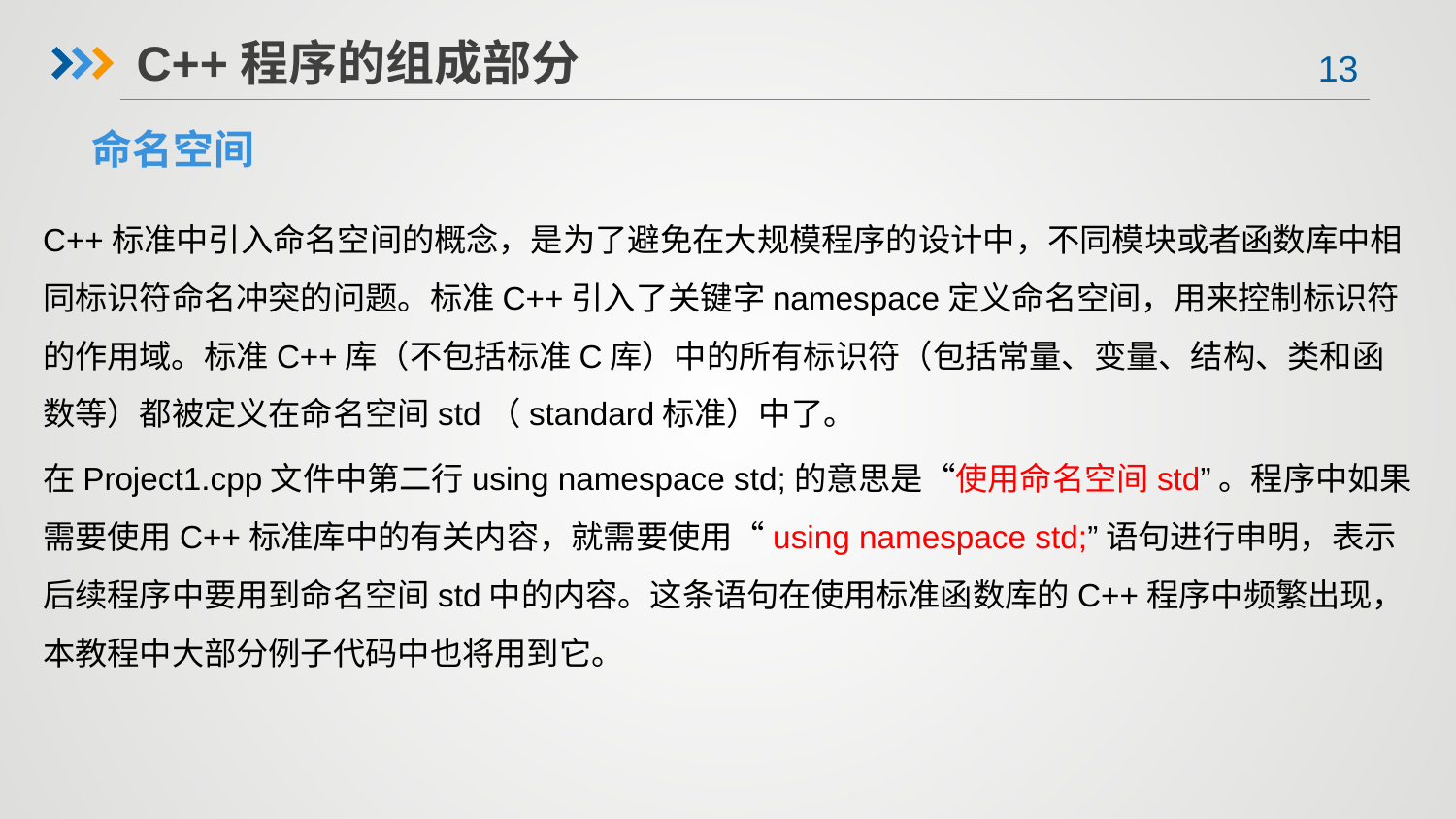

C++程序的组成部分
命名空间
C++标准中引入命名空间的概念，是为了避免在大规模程序的设计中，不同模块或者函数库中相同标识符命名冲突的问题。标准C++引入了关键字namespace定义命名空间，用来控制标识符的作用域。标准C++库（不包括标准C库）中的所有标识符（包括常量、变量、结构、类和函数等）都被定义在命名空间std（standard标准）中了。
在Project1.cpp文件中第二行using namespace std;的意思是“使用命名空间std”。程序中如果需要使用C++标准库中的有关内容，就需要使用“using namespace std;”语句进行申明，表示后续程序中要用到命名空间std中的内容。这条语句在使用标准函数库的C++程序中频繁出现，本教程中大部分例子代码中也将用到它。